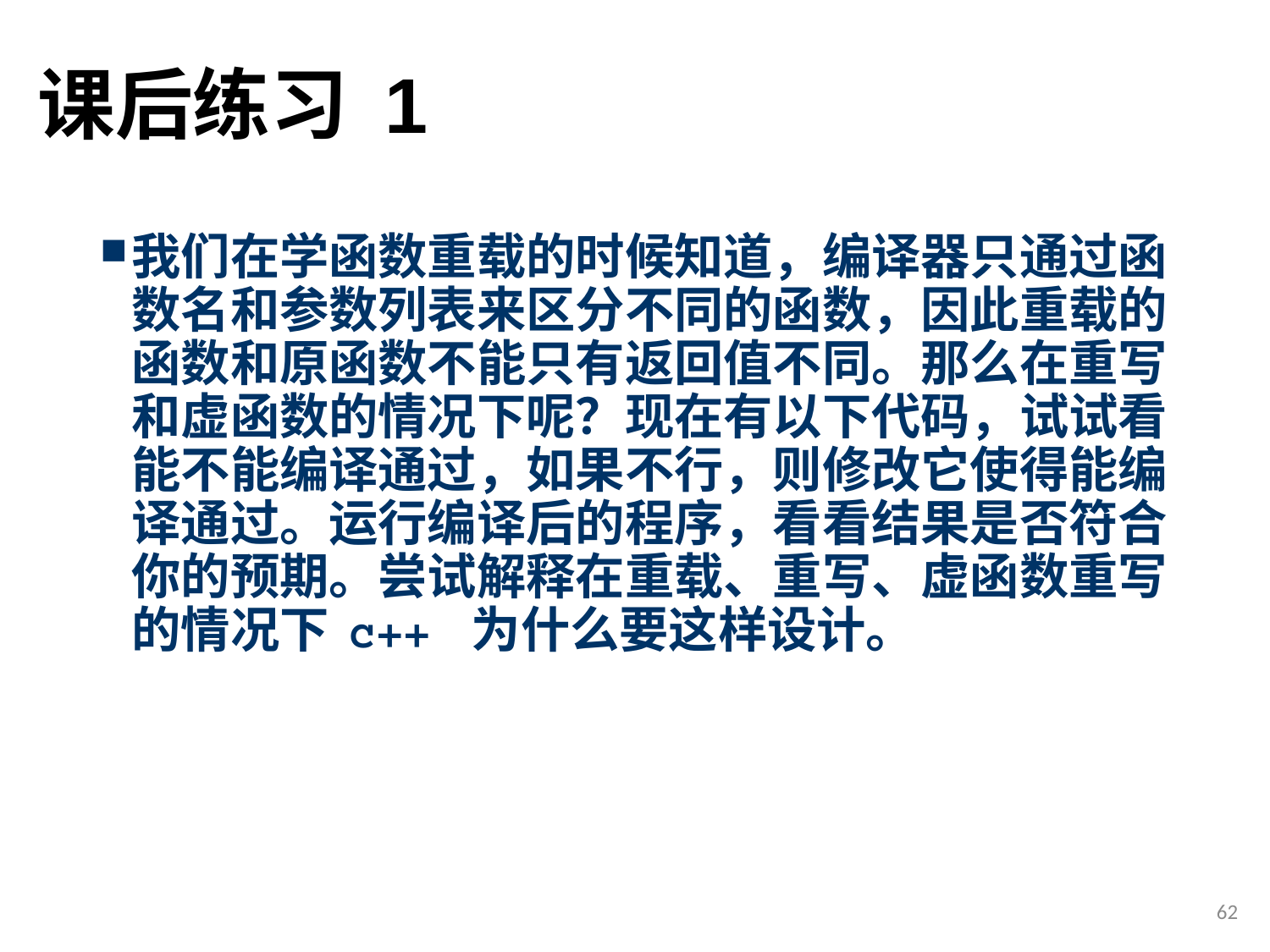

# 课后练习 1
我们在学函数重载的时候知道，编译器只通过函数名和参数列表来区分不同的函数，因此重载的函数和原函数不能只有返回值不同。那么在重写和虚函数的情况下呢？现在有以下代码，试试看能不能编译通过，如果不行，则修改它使得能编译通过。运行编译后的程序，看看结果是否符合你的预期。尝试解释在重载、重写、虚函数重写的情况下 c++ 为什么要这样设计。
62